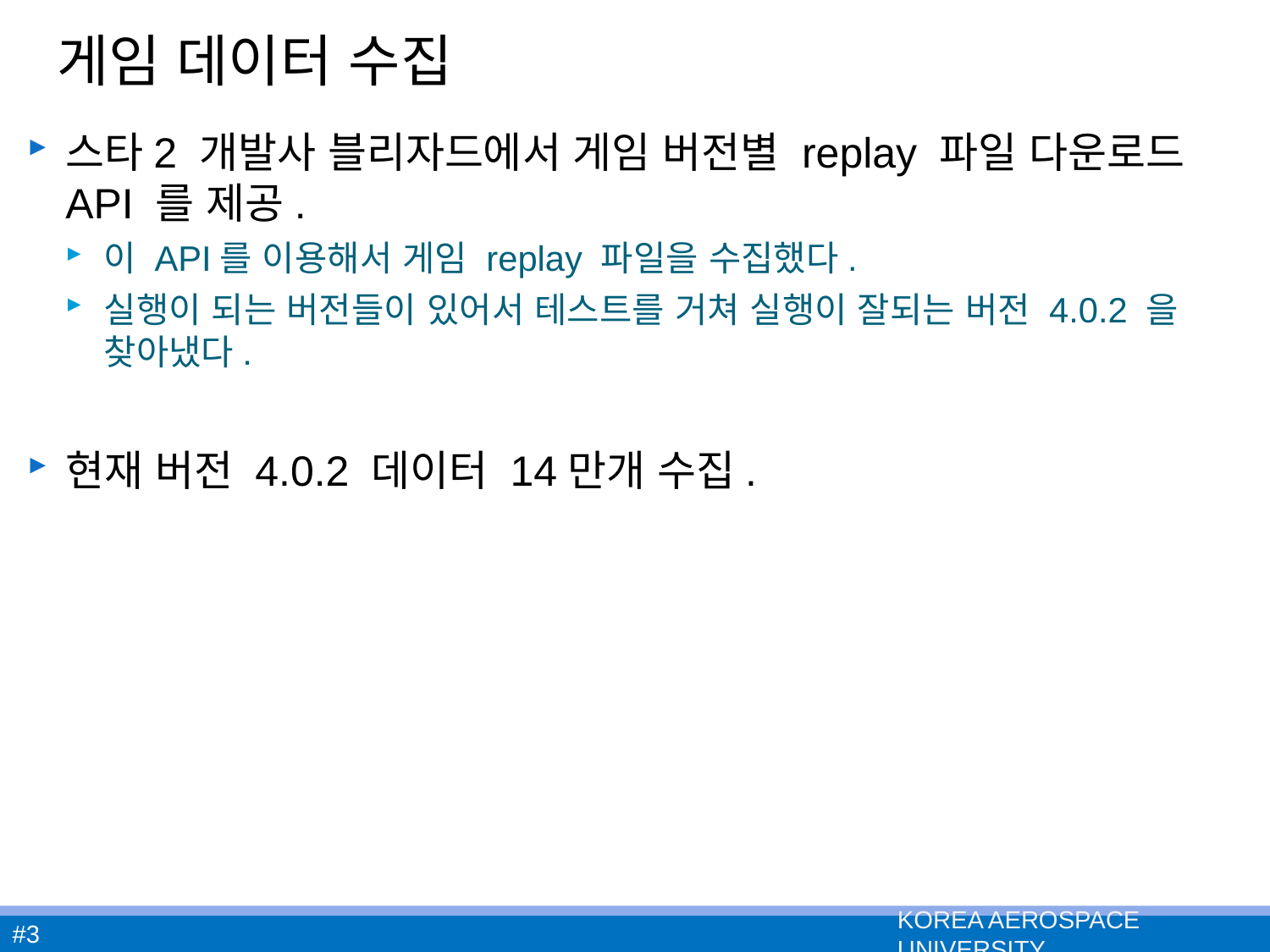

# 게임 데이터 수집
스타2 개발사 블리자드에서 게임 버전별 replay 파일 다운로드 API 를 제공.
이 API를 이용해서 게임 replay 파일을 수집했다.
실행이 되는 버전들이 있어서 테스트를 거쳐 실행이 잘되는 버전 4.0.2 을 찾아냈다.

현재 버전 4.0.2 데이터 14만개 수집.

#3